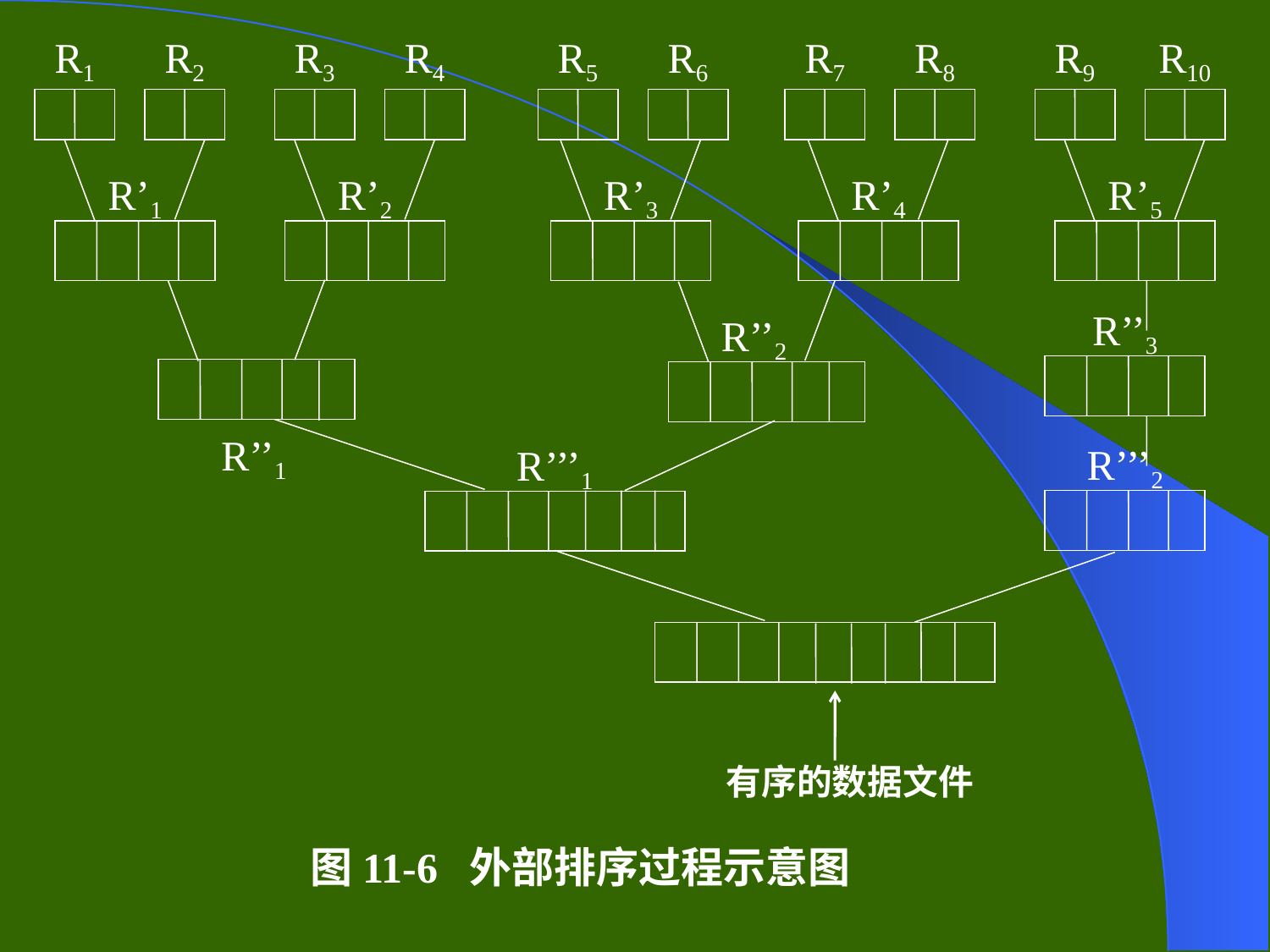

R1

R2

R3

R4

R5

R6

R7

R8

R9

R10

R’1

R’2

R’3

R’4

R’5

R’’3

R’’2

R’’’2

R’’’1

有序的数据文件
图11-6  外部排序过程示意图
R’’1